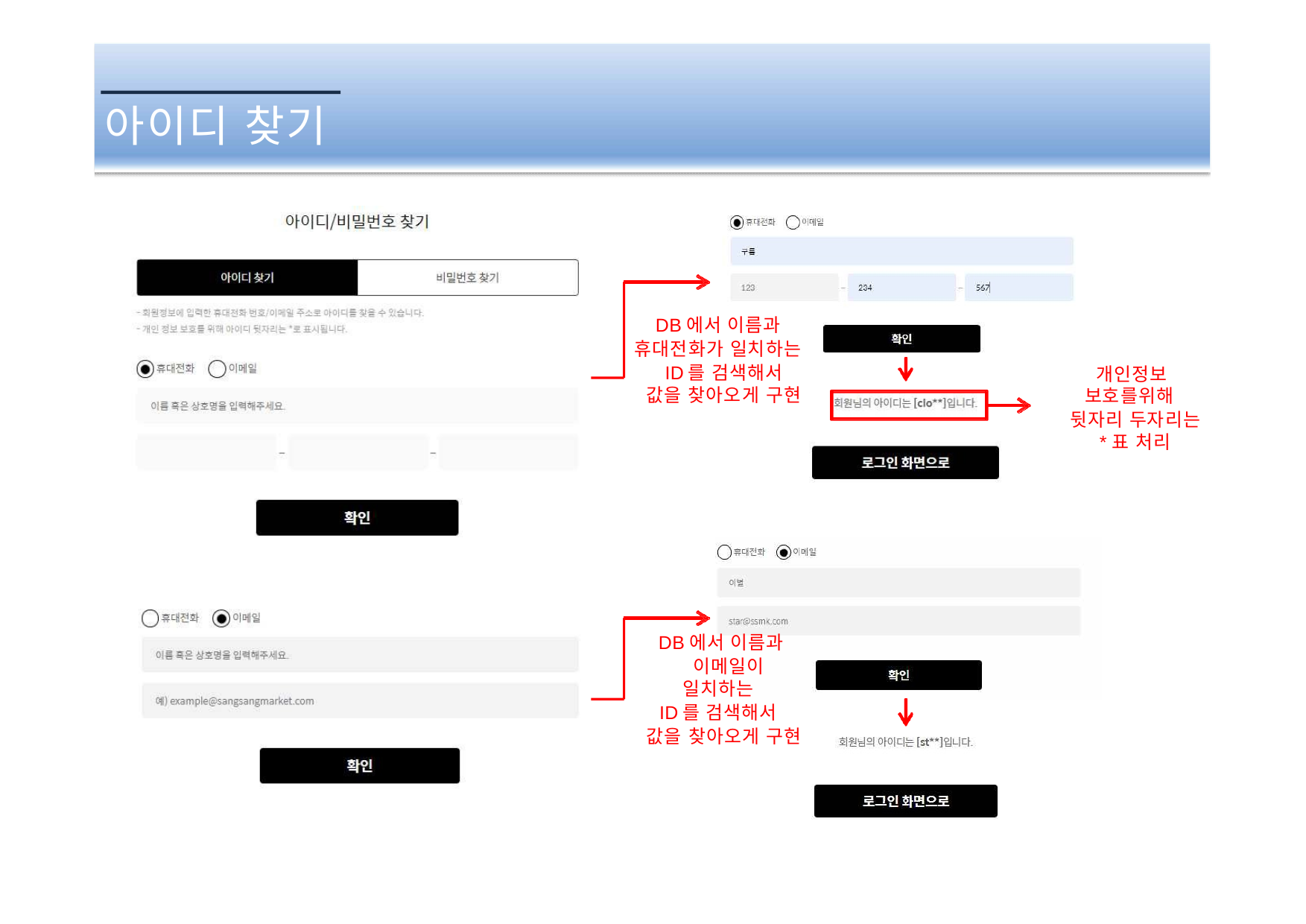

# 아이디 찾기

DB에서 이름과
휴대전화가 일치하는
ID를 검색해서
값을 찾아오게 구현

개인정보  보호를위해
뒷자리 두자리는
*표 처리

DB에서 이름과
 이메일이 일치하는
ID를 검색해서
값을 찾아오게 구현